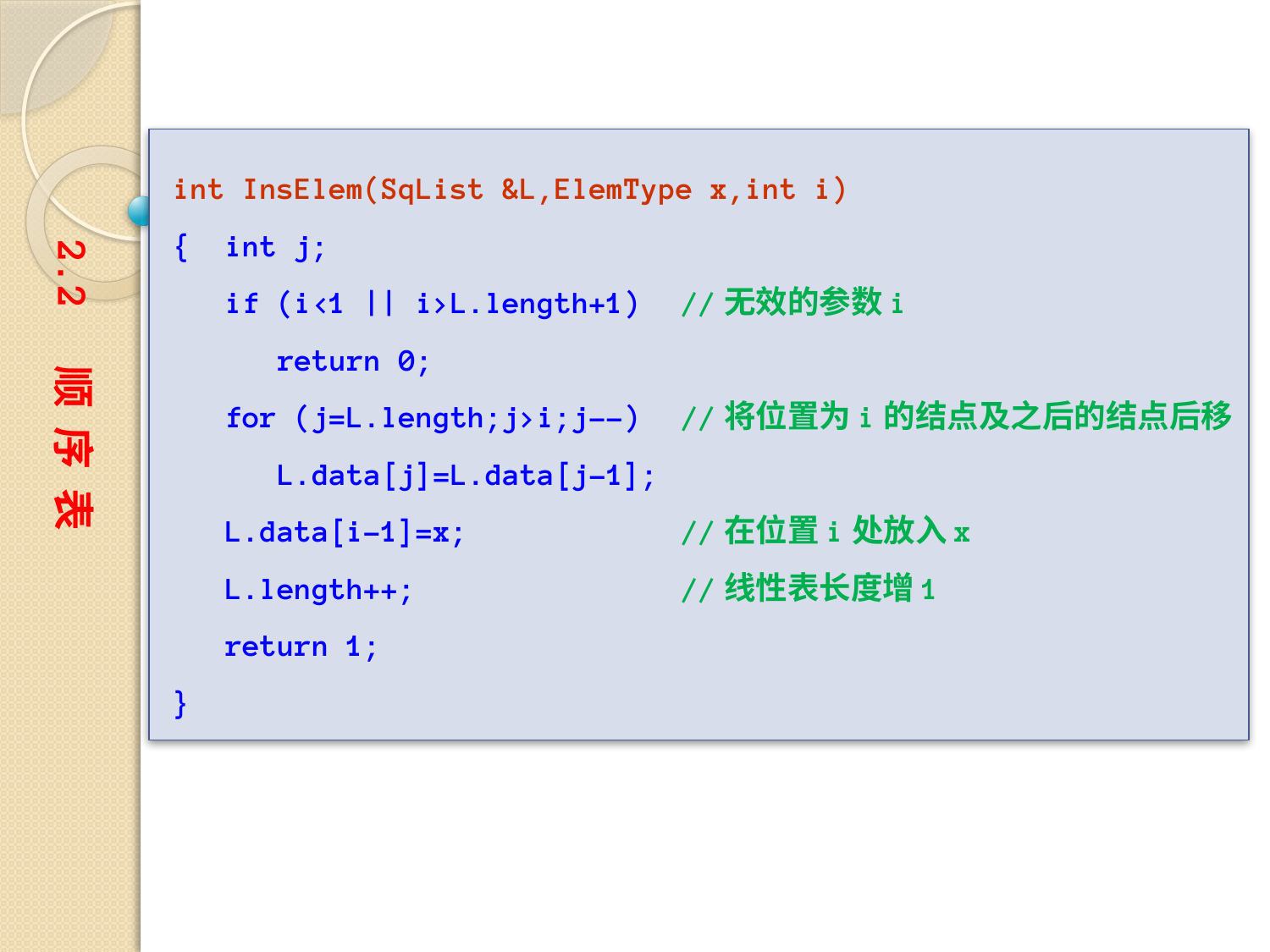

int InsElem(SqList &L,ElemType x,int i)
{  int j;
   if (i<1 || i>L.length+1)	//无效的参数i
      return 0;
   for (j=L.length;j>i;j--)	//将位置为i的结点及之后的结点后移
      L.data[j]=L.data[j-1];
   L.data[i-1]=x;		//在位置i处放入x
   L.length++;			//线性表长度增1
   return 1;
}
2.2  顺  序  表